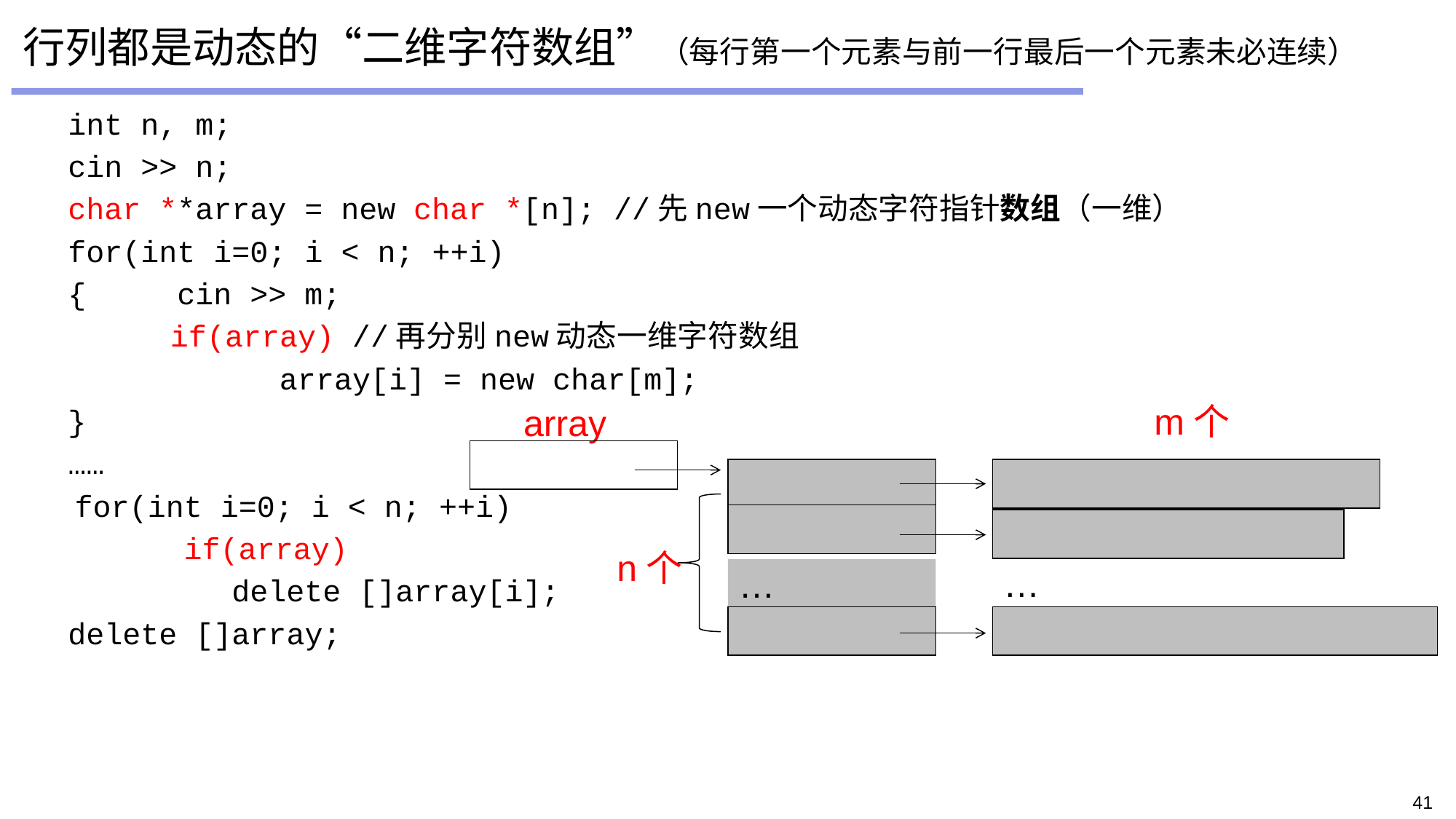

# 行列都是动态的“二维字符数组”（每行第一个元素与前一行最后一个元素未必连续）
int n, m;
cin >> n;
char **array = new char *[n]; //先new一个动态字符指针数组（一维）
for(int i=0; i < n; ++i)
{	cin >> m;
	if(array) //再分别new动态一维字符数组
		array[i] = new char[m];
}
……
for(int i=0; i < n; ++i)
	if(array)
		delete []array[i];
   delete []array;
m个
array

…

n个
…

41